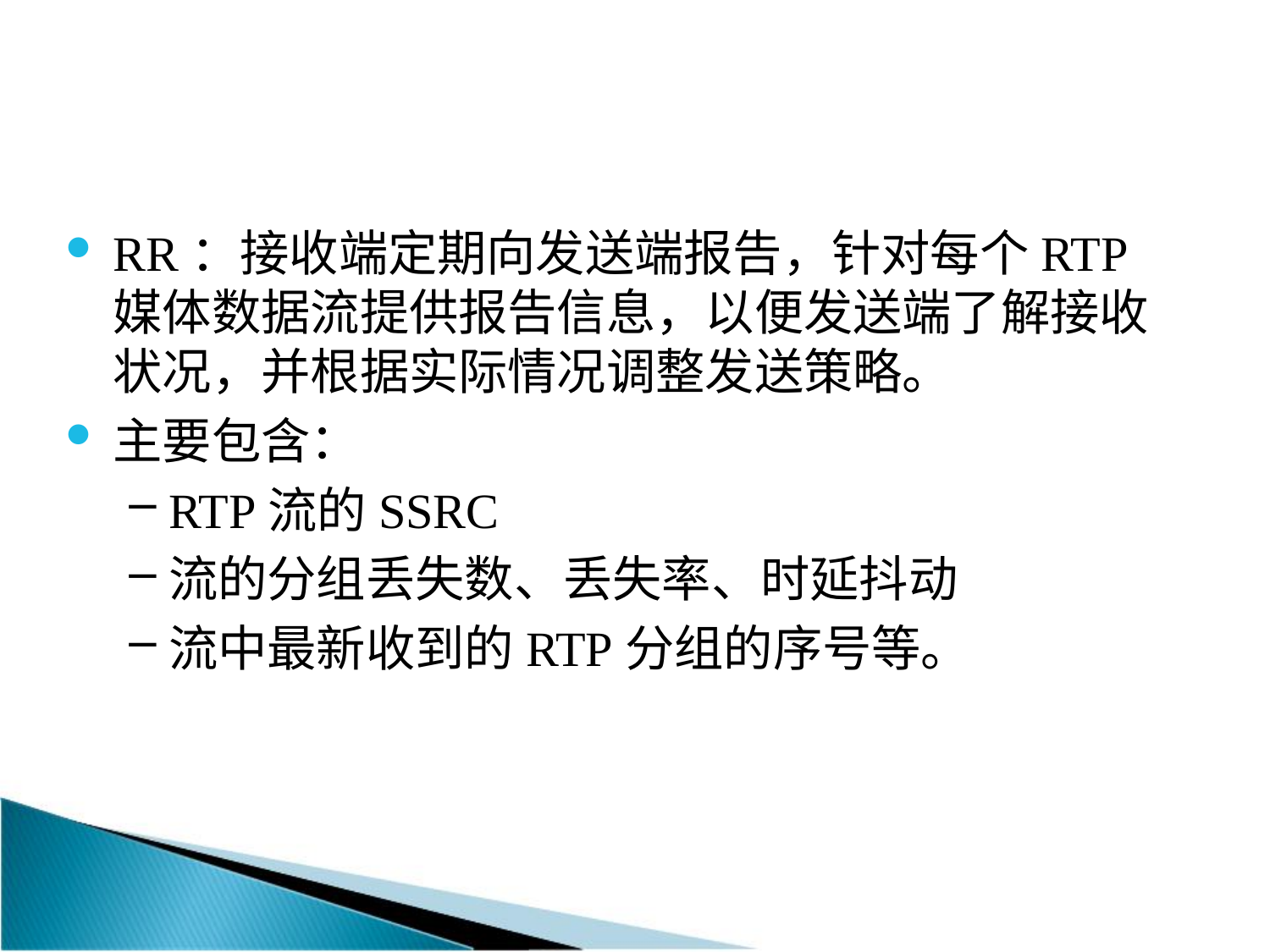

#
RR：接收端定期向发送端报告，针对每个RTP媒体数据流提供报告信息，以便发送端了解接收状况，并根据实际情况调整发送策略。
主要包含：
RTP流的SSRC
流的分组丢失数、丢失率、时延抖动
流中最新收到的RTP分组的序号等。